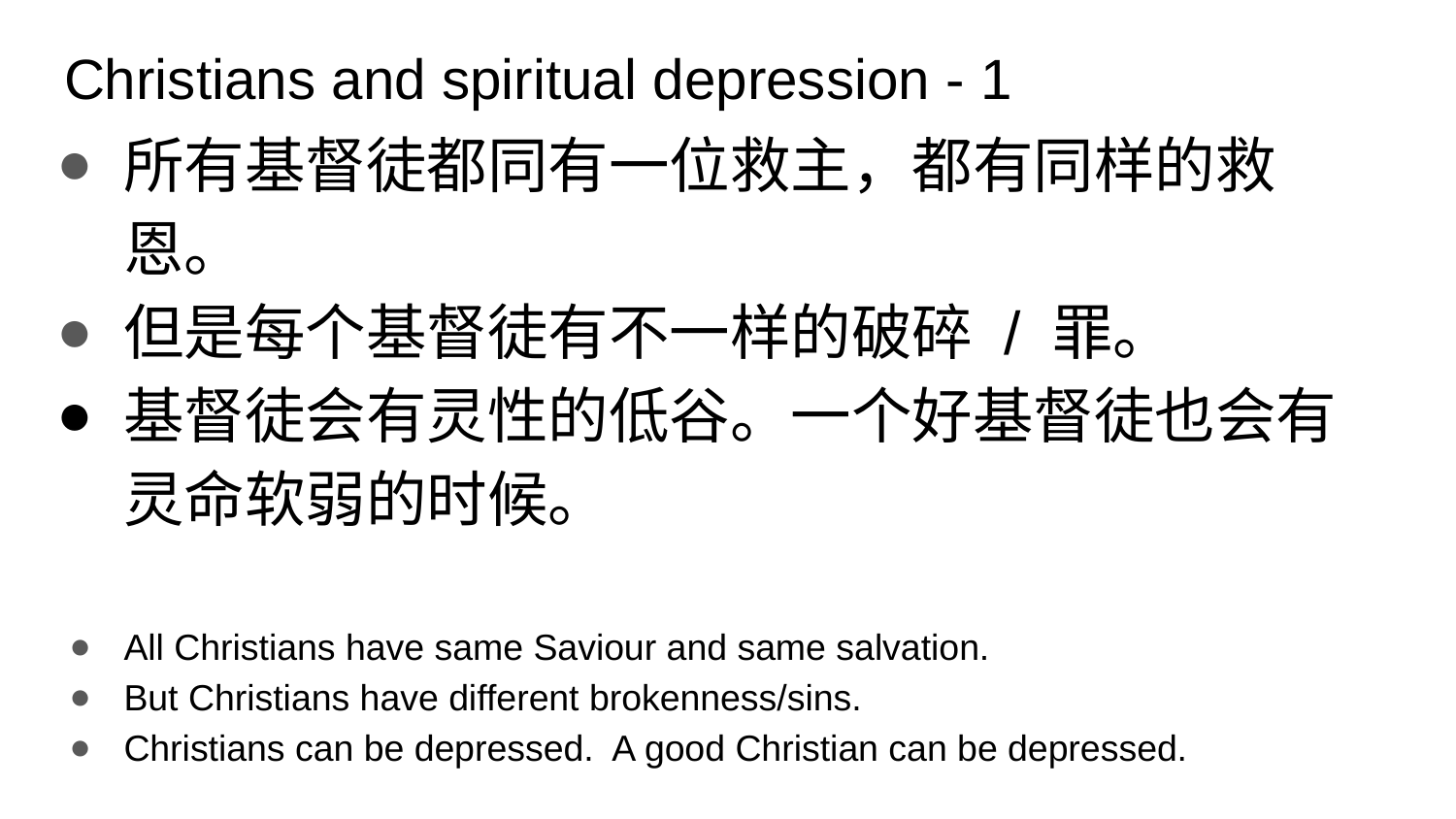

# Christians and spiritual depression - 1
所有基督徒都同有一位救主，都有同样的救恩。
但是每个基督徒有不一样的破碎 / 罪。
基督徒会有灵性的低谷。一个好基督徒也会有灵命软弱的时候。

All Christians have same Saviour and same salvation.
But Christians have different brokenness/sins.
Christians can be depressed.  A good Christian can be depressed.